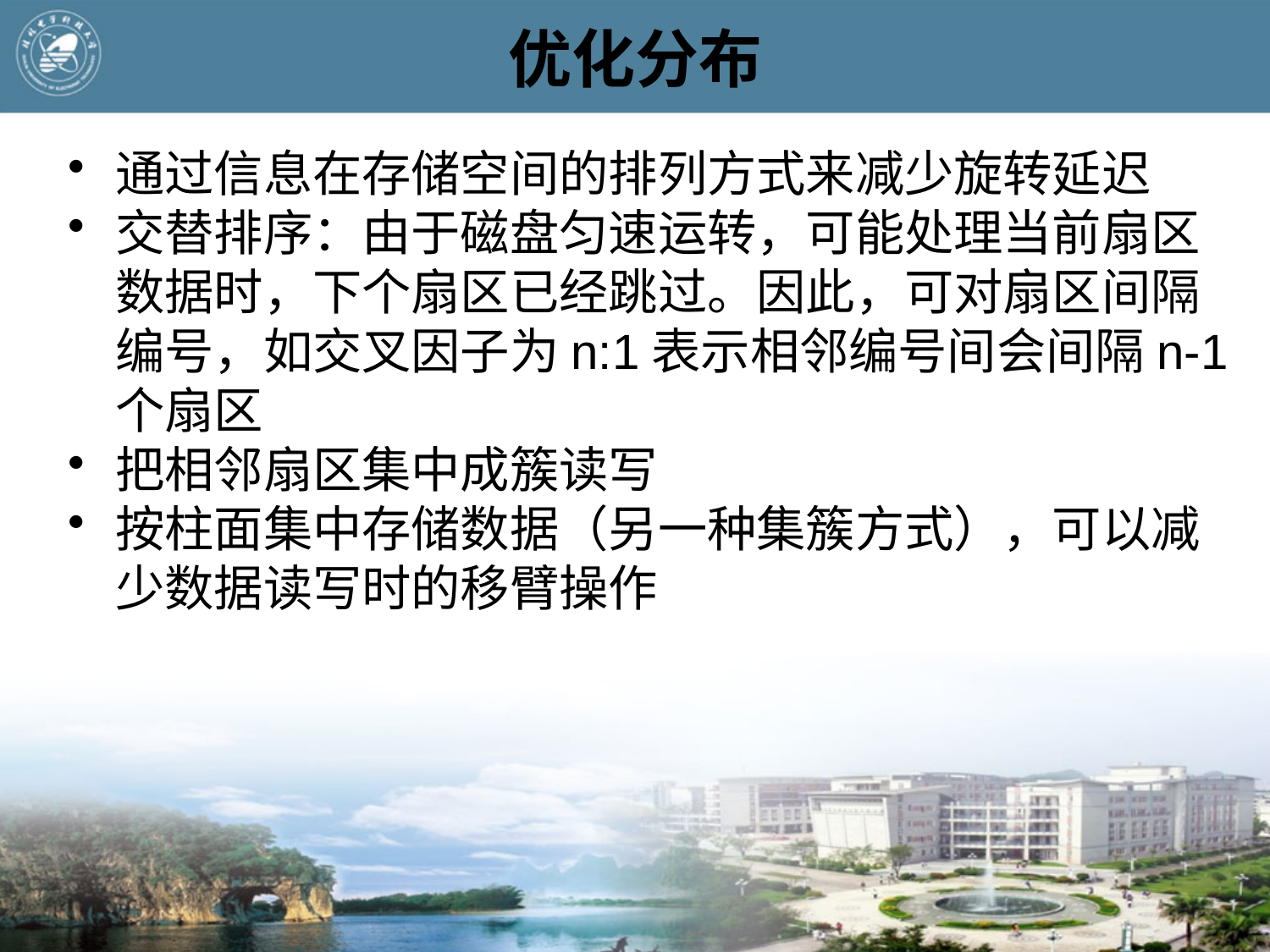

# 优化分布
通过信息在存储空间的排列方式来减少旋转延迟
交替排序：由于磁盘匀速运转，可能处理当前扇区数据时，下个扇区已经跳过。因此，可对扇区间隔编号，如交叉因子为n:1表示相邻编号间会间隔n-1个扇区
把相邻扇区集中成簇读写
按柱面集中存储数据（另一种集簇方式），可以减少数据读写时的移臂操作